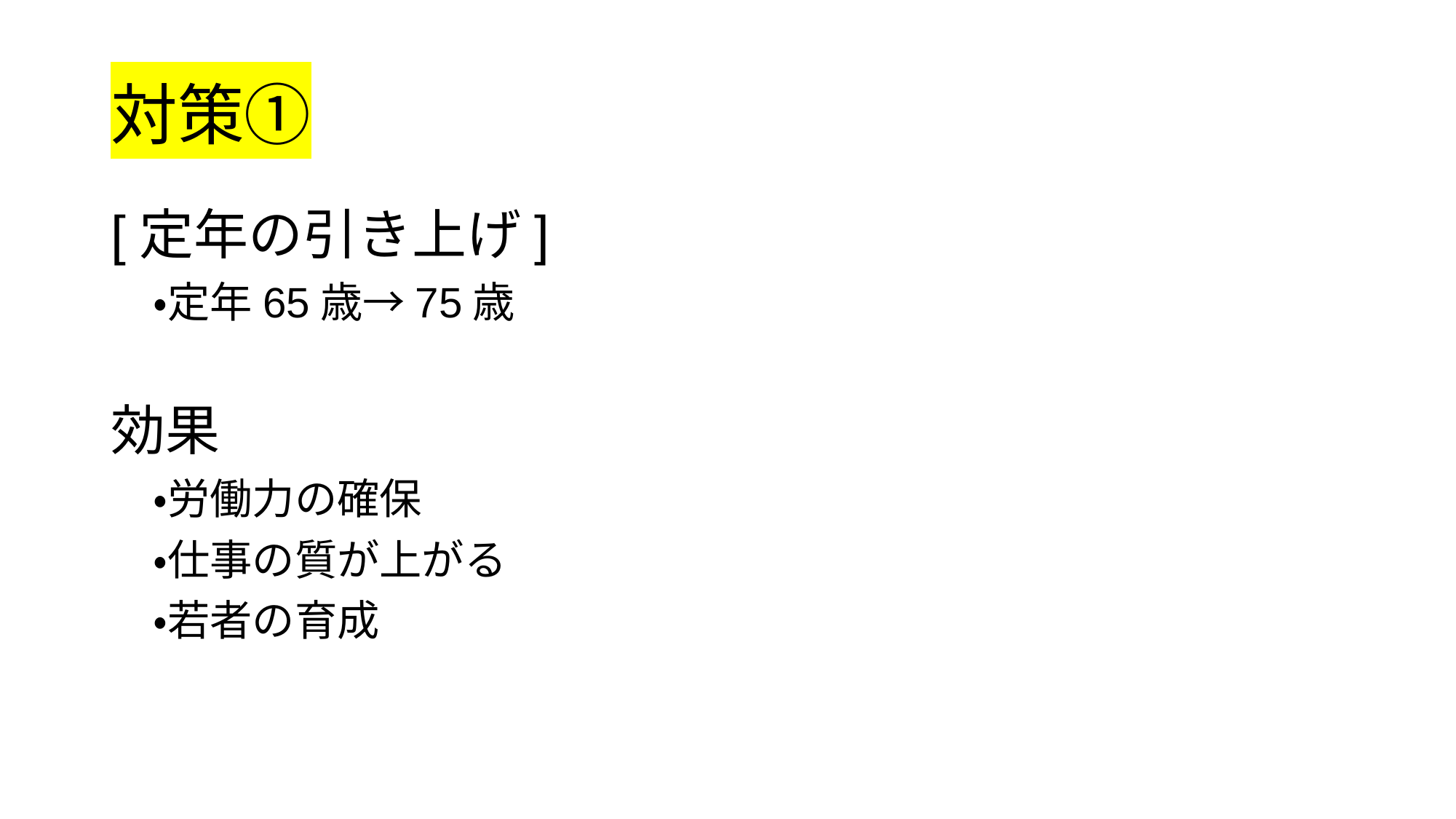

# 対策①
[定年の引き上げ]
　・定年65歳→75歳

効果
　・労働力の確保
　・仕事の質が上がる
　・若者の育成